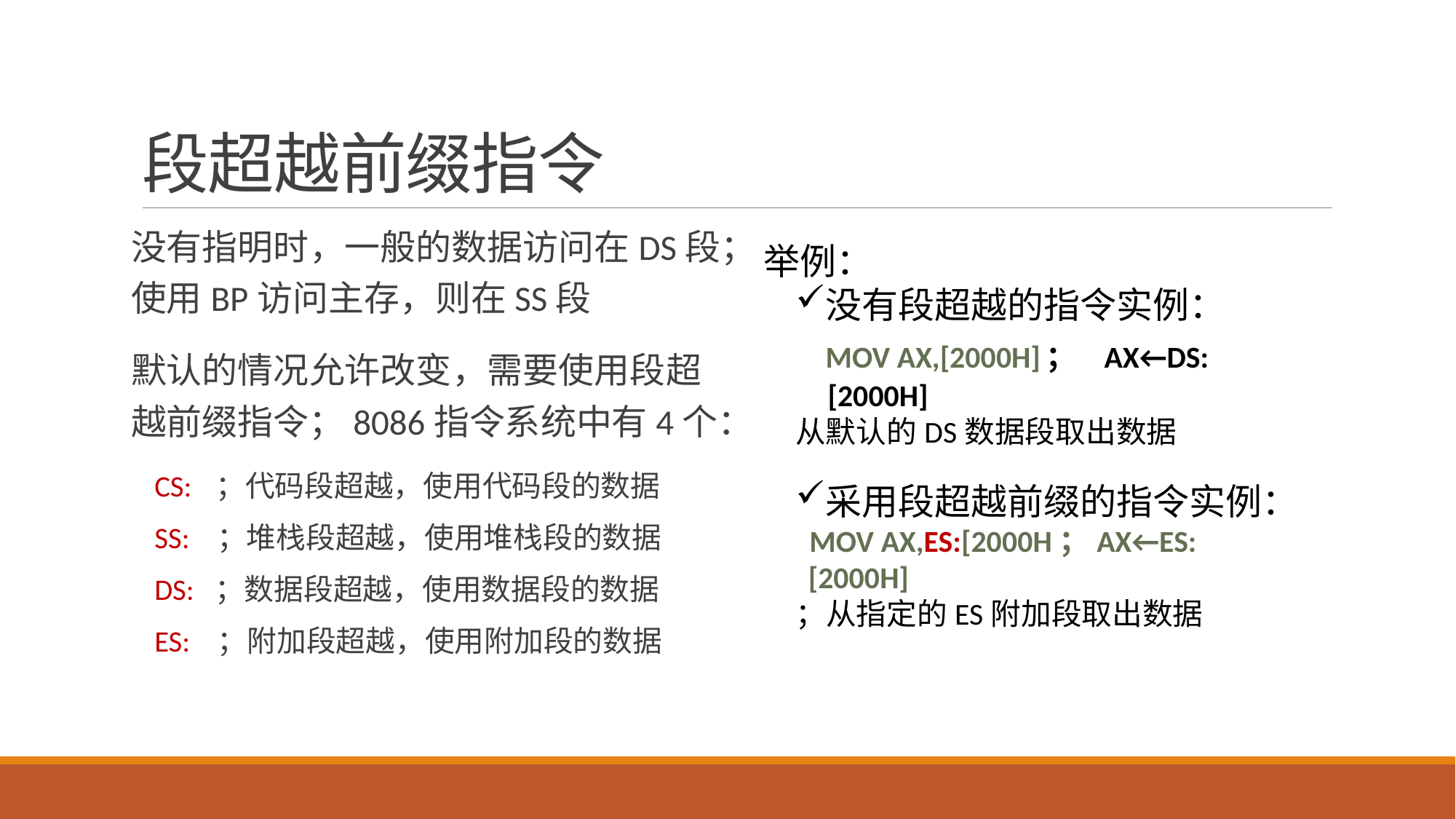

# 段超越前缀指令
没有指明时，一般的数据访问在DS段；使用BP访问主存，则在SS段
默认的情况允许改变，需要使用段超越前缀指令；8086指令系统中有4个：
CS:    ；代码段超越，使用代码段的数据
SS:   ；堆栈段超越，使用堆栈段的数据
DS:  ；数据段超越，使用数据段的数据
ES:   ；附加段超越，使用附加段的数据

举例：
没有段超越的指令实例：
  MOV AX,[2000H]	；   AX←DS:[2000H]
从默认的DS数据段取出数据

采用段超越前缀的指令实例：
  MOV AX,ES:[2000H；AX←ES:[2000H]
；从指定的ES附加段取出数据